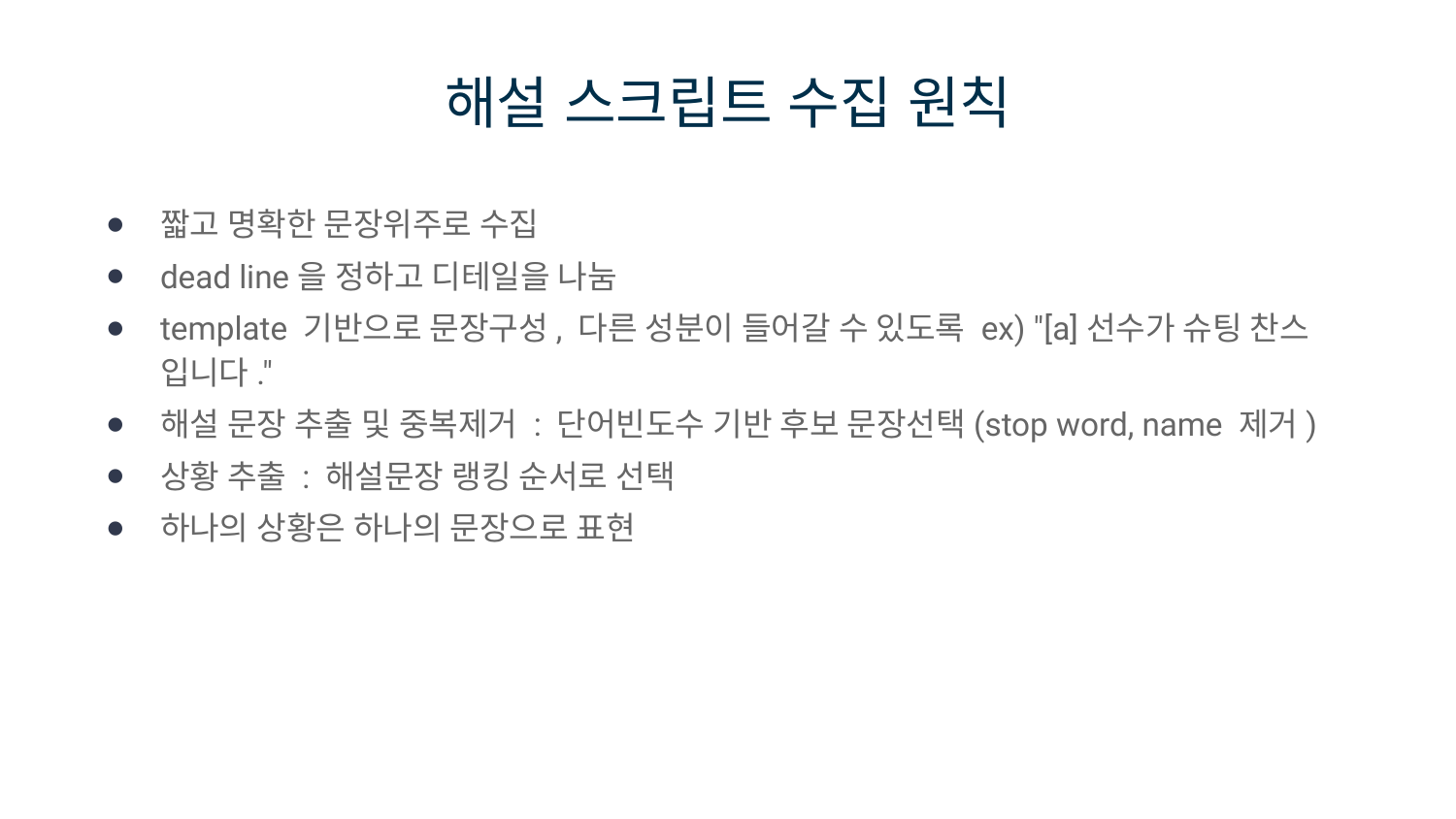

# 해설 스크립트 수집 원칙
짧고 명확한 문장위주로 수집
dead line을 정하고 디테일을 나눔
template 기반으로 문장구성, 다른 성분이 들어갈 수 있도록 ex) "[a]선수가 슈팅 찬스 입니다."
해설 문장 추출 및 중복제거 : 단어빈도수 기반 후보 문장선택(stop word, name 제거)
상황 추출 : 해설문장 랭킹 순서로 선택
하나의 상황은 하나의 문장으로 표현